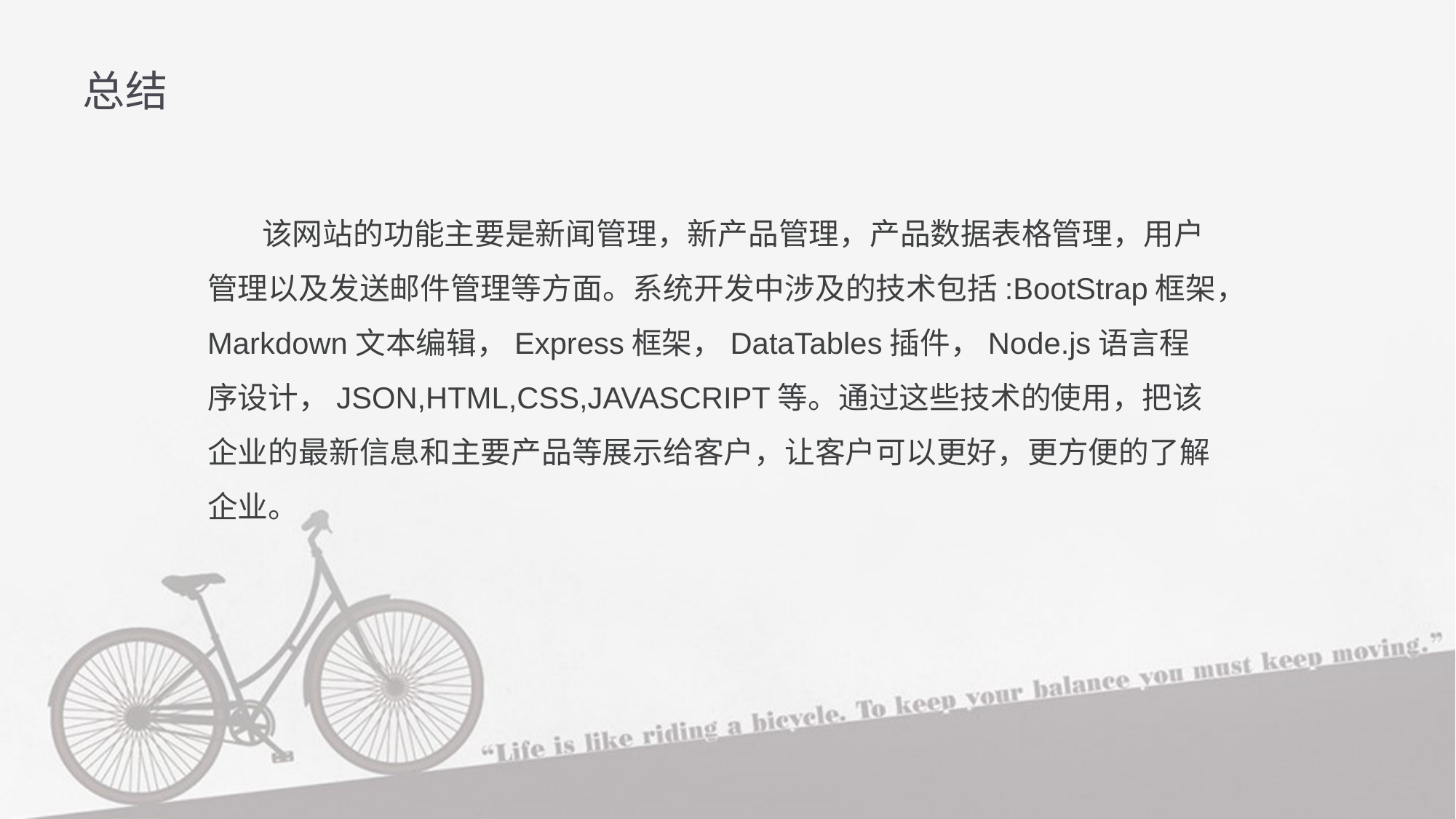

总结
该网站的功能主要是新闻管理，新产品管理，产品数据表格管理，用户管理以及发送邮件管理等方面。系统开发中涉及的技术包括:BootStrap框架，Markdown文本编辑，Express框架，DataTables插件，Node.js语言程序设计，JSON,HTML,CSS,JAVASCRIPT等。通过这些技术的使用，把该企业的最新信息和主要产品等展示给客户，让客户可以更好，更方便的了解企业。